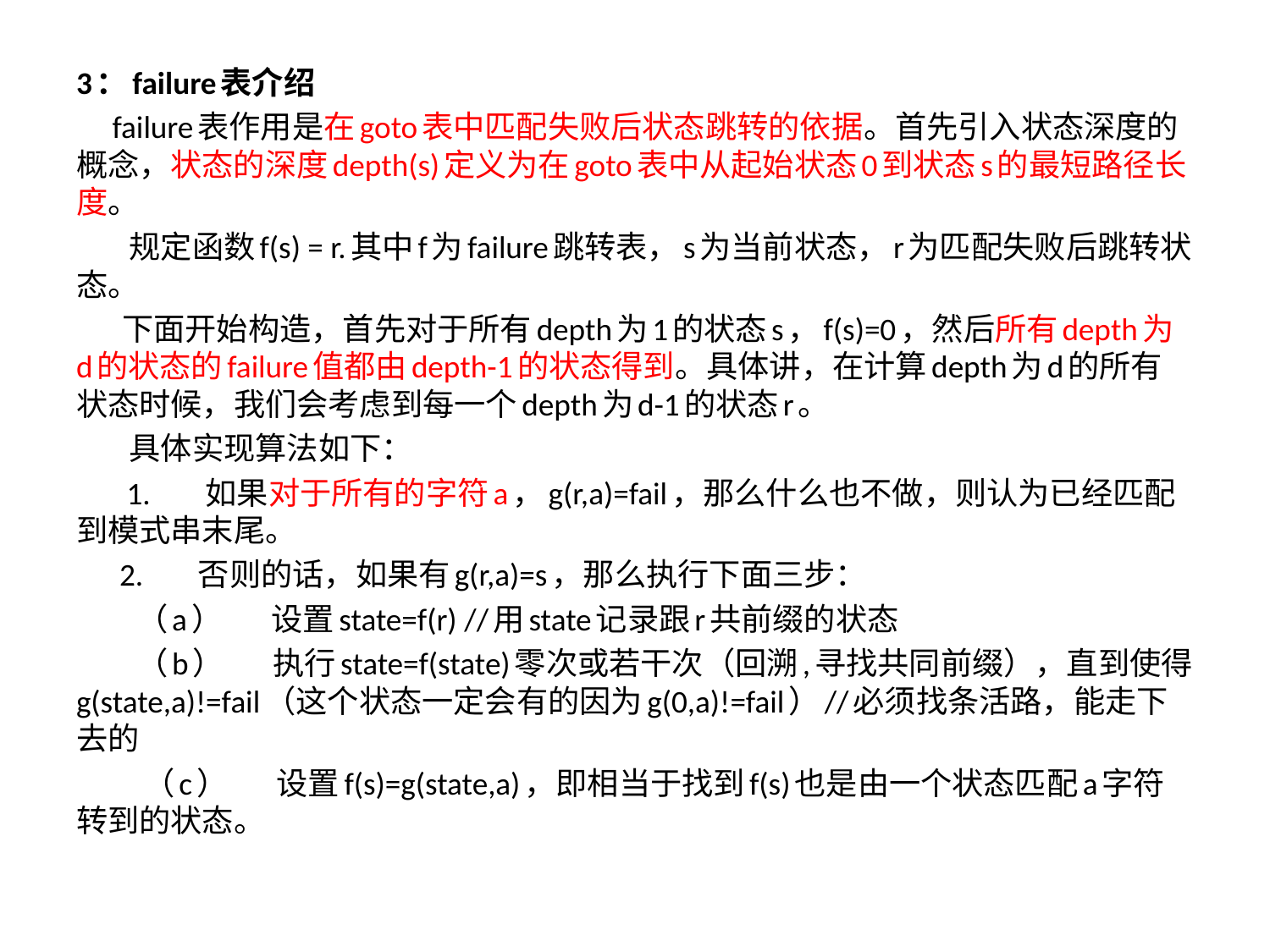

3：failure表介绍
     failure表作用是在goto表中匹配失败后状态跳转的依据。首先引入状态深度的概念，状态的深度depth(s)定义为在goto表中从起始状态0到状态s的最短路径长度。
       规定函数f(s) = r.其中f为failure跳转表，s为当前状态，r为匹配失败后跳转状态。
      下面开始构造，首先对于所有depth为1的状态s，f(s)=0，然后所有depth为d的状态的failure值都由depth-1的状态得到。具体讲，在计算depth为d的所有状态时候，我们会考虑到每一个depth为d-1的状态r。
       具体实现算法如下：
       1.       如果对于所有的字符a，g(r,a)=fail，那么什么也不做，则认为已经匹配到模式串末尾。
      2.       否则的话，如果有g(r,a)=s，那么执行下面三步：
        （a）       设置state=f(r) //用state记录跟r共前缀的状态
        （b）       执行state=f(state)零次或若干次（回溯,寻找共同前缀），直到使得g(state,a)!=fail（这个状态一定会有的因为g(0,a)!=fail）//必须找条活路，能走下去的
         （c）       设置f(s)=g(state,a)，即相当于找到f(s)也是由一个状态匹配a字符转到的状态。